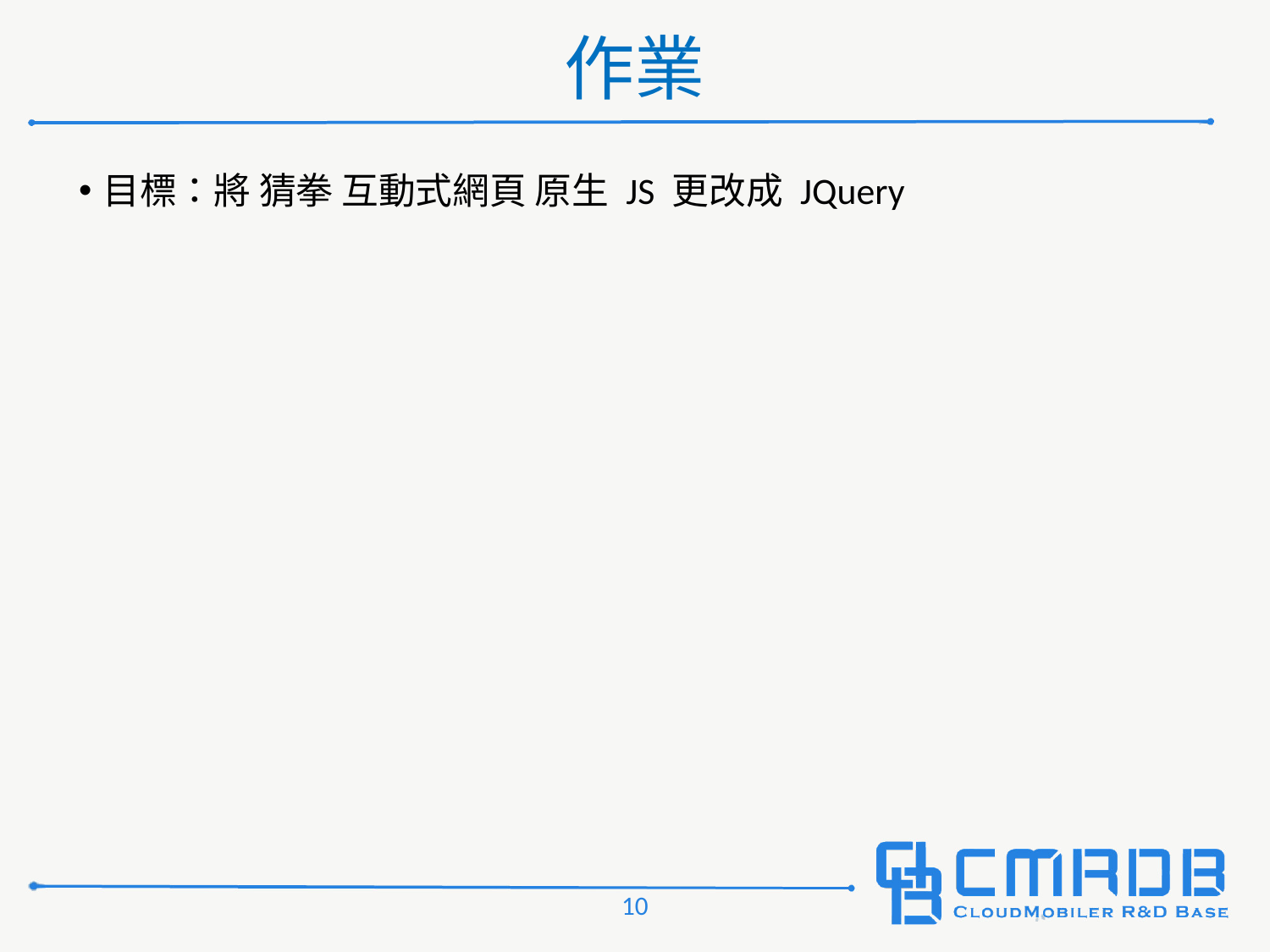

# 作業
目標：將 猜拳 互動式網頁 原生 JS 更改成 JQuery